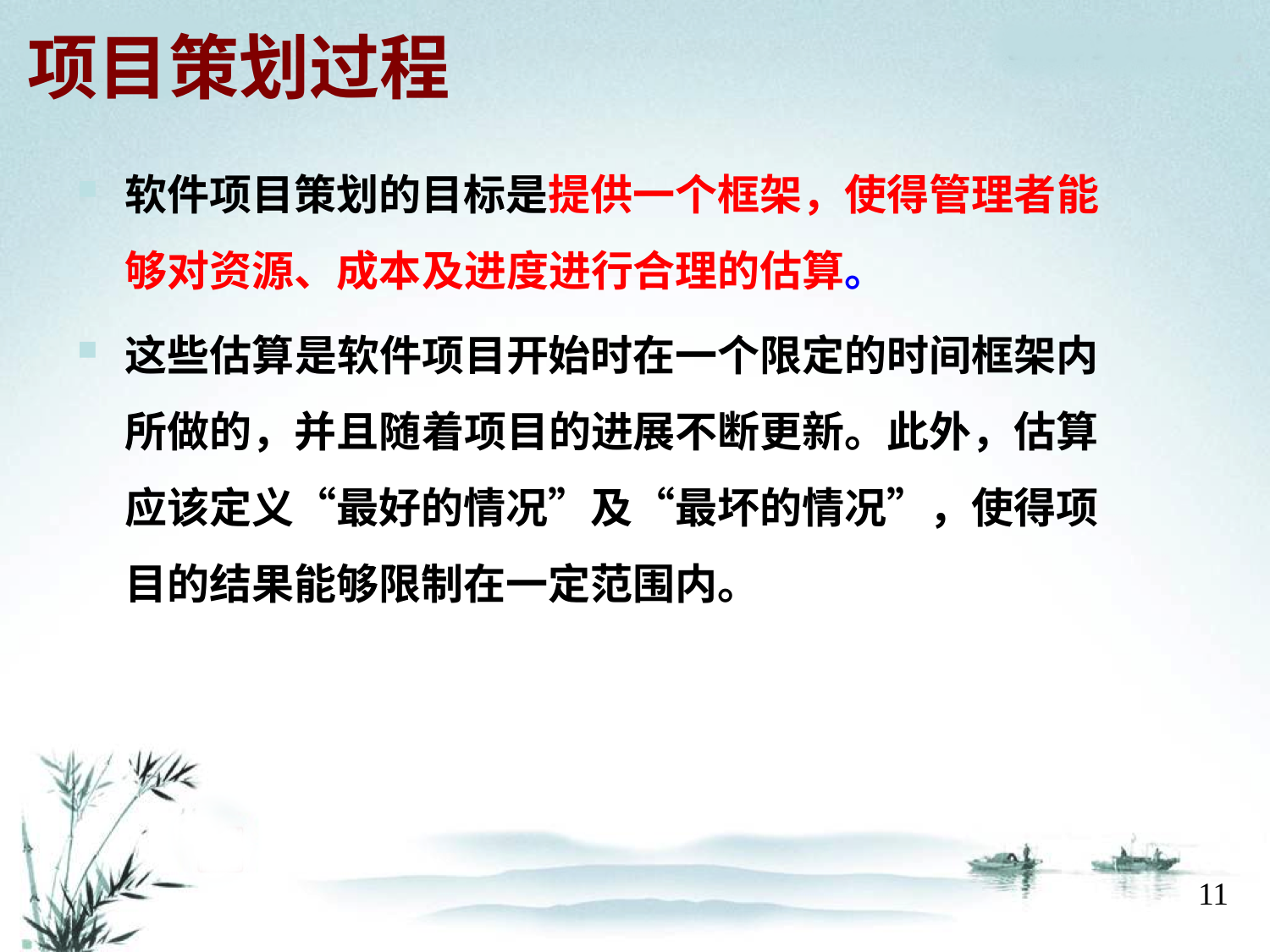

# 项目策划过程
软件项目策划的目标是提供一个框架，使得管理者能够对资源、成本及进度进行合理的估算。
这些估算是软件项目开始时在一个限定的时间框架内所做的，并且随着项目的进展不断更新。此外，估算应该定义“最好的情况”及“最坏的情况”，使得项目的结果能够限制在一定范围内。
11